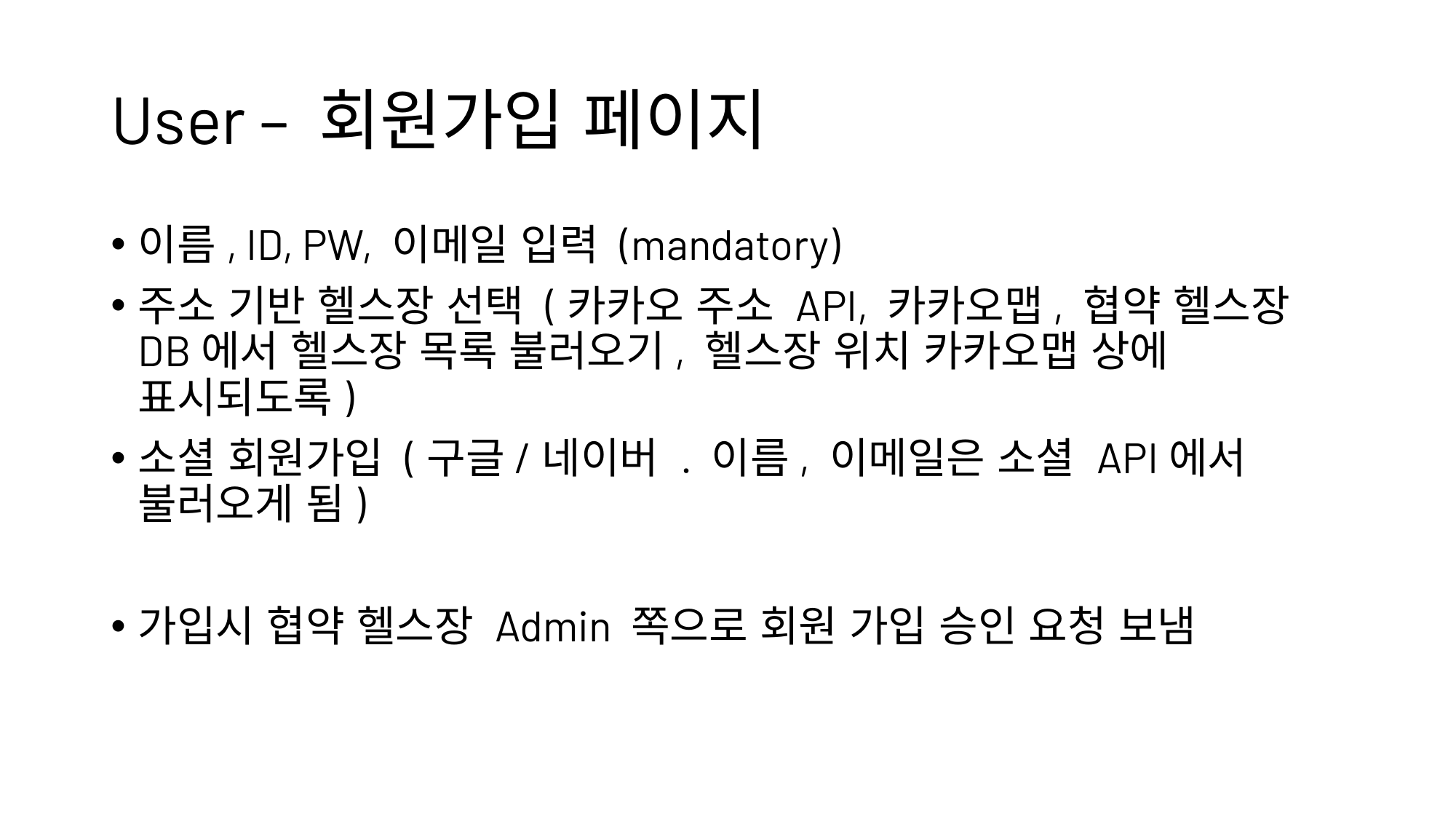

# User – 회원가입 페이지
이름, ID, PW, 이메일 입력 (mandatory)
주소 기반 헬스장 선택 (카카오 주소 API, 카카오맵, 협약 헬스장 DB에서 헬스장 목록 불러오기, 헬스장 위치 카카오맵 상에 표시되도록)
소셜 회원가입 (구글/네이버 . 이름, 이메일은 소셜 API에서 불러오게 됨)

가입시 협약 헬스장 Admin 쪽으로 회원 가입 승인 요청 보냄